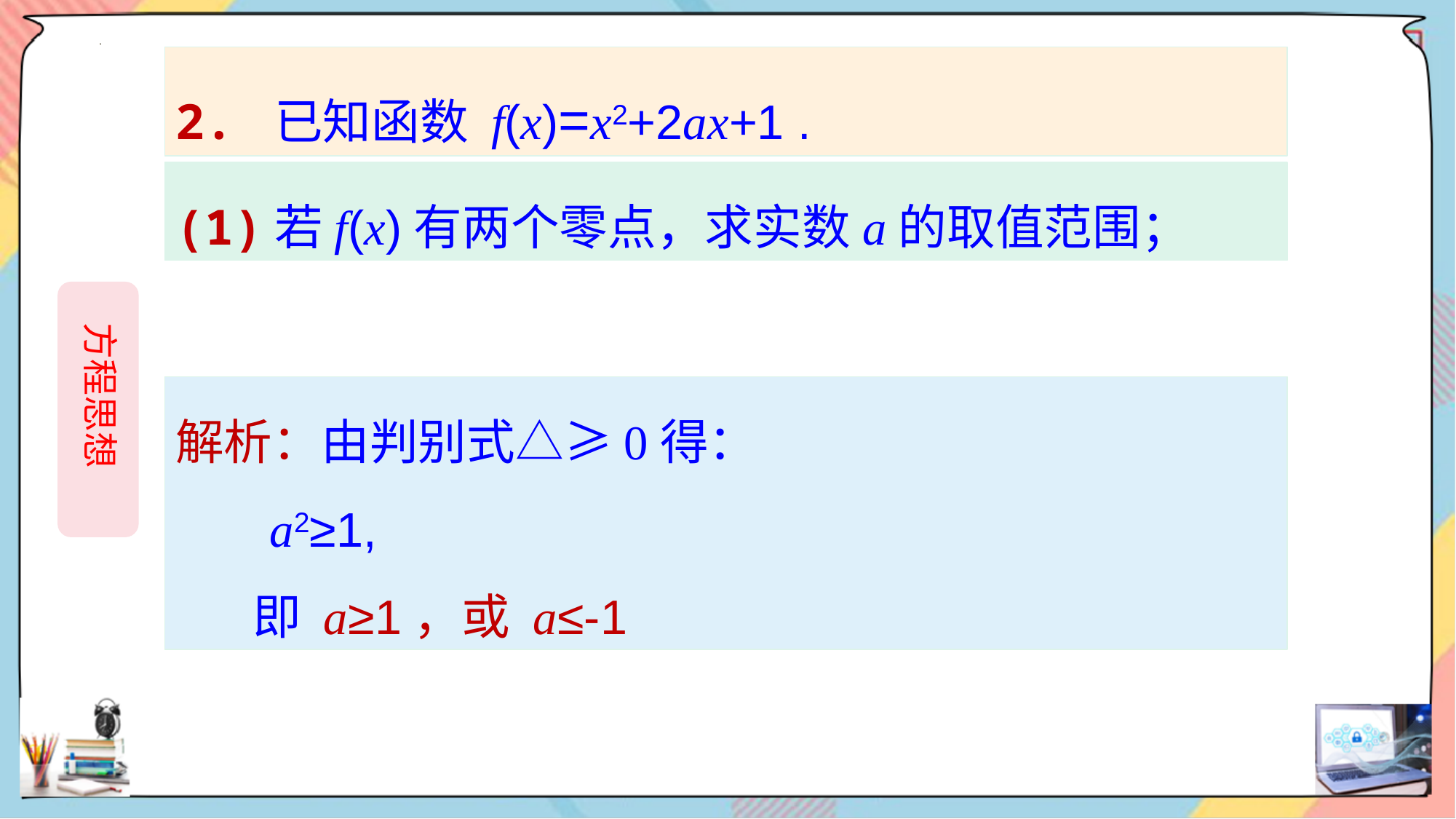

2. 已知函数 f(x)=x2+2ax+1 .
(1)若f(x)有两个零点，求实数a的取值范围；
  方程思想
解析：由判别式△≥0得：
       a2≥1,
      即 a≥1，或 a≤-1